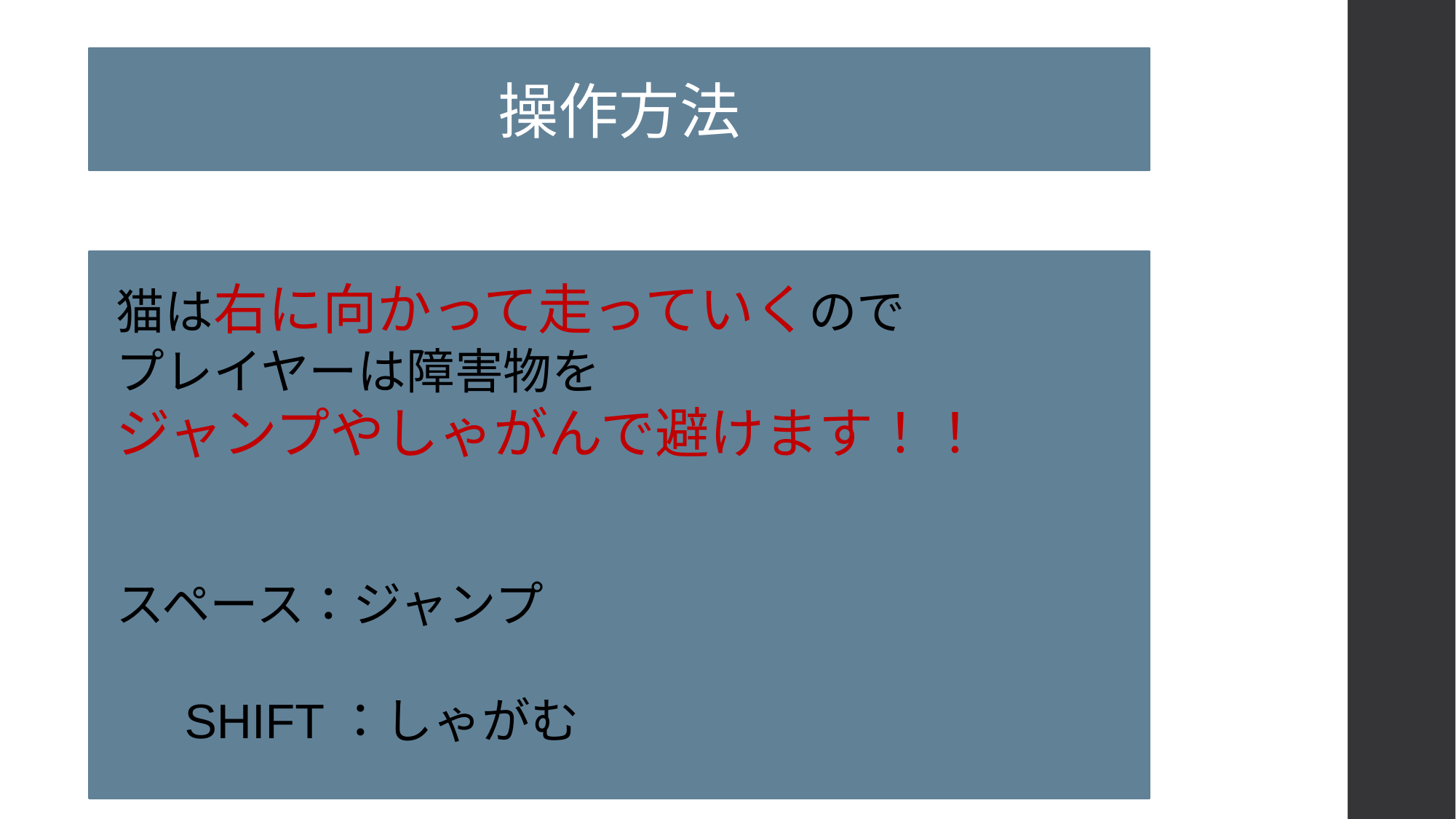

操作方法

猫は右に向かって走っていくので
プレイヤーは障害物を
ジャンプやしゃがんで避けます！！

スペース：ジャンプ

　　SHIFT：しゃがむ